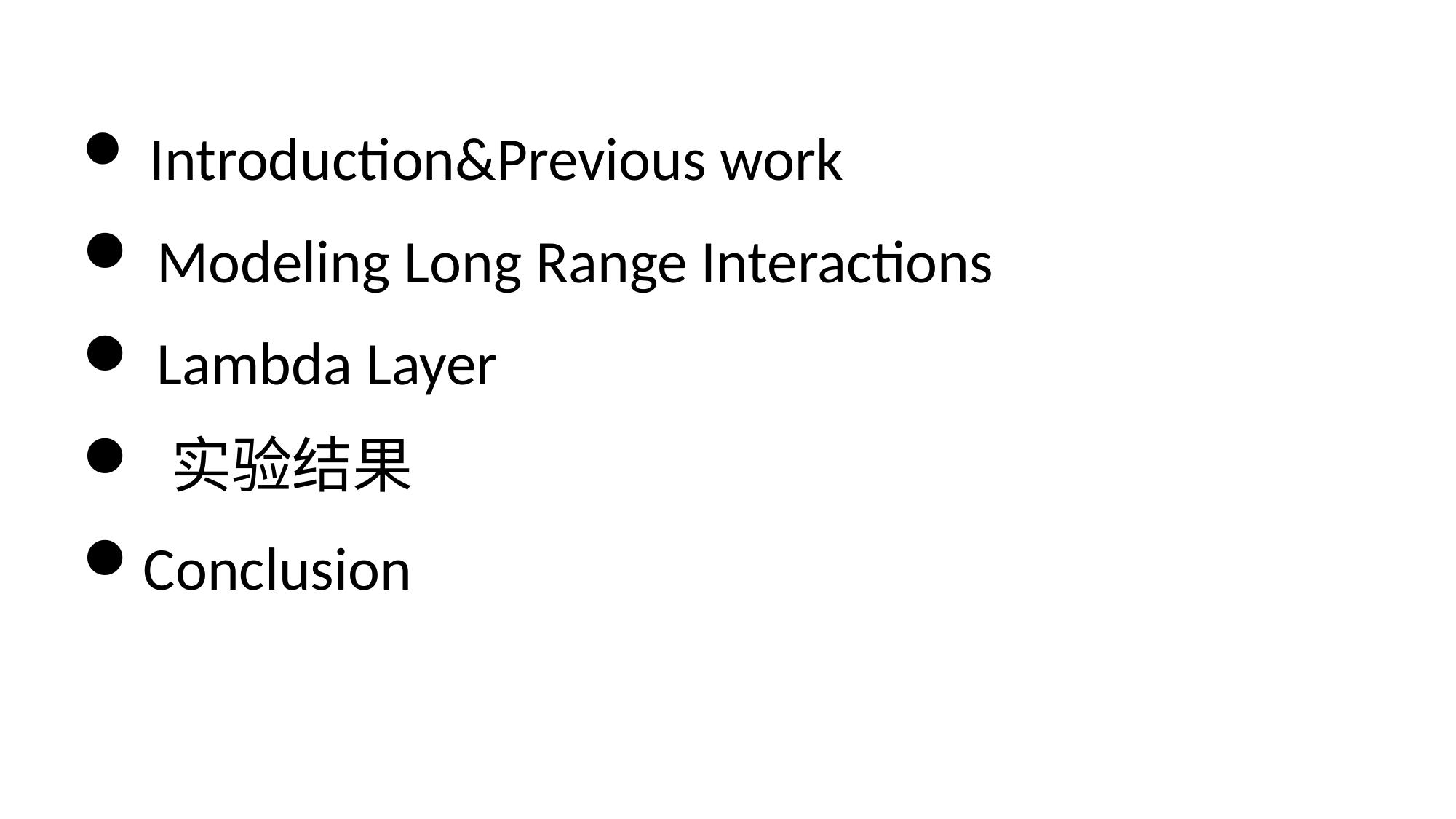

Introduction&Previous work
 Modeling Long Range Interactions
 Lambda Layer
 实验结果
Conclusion